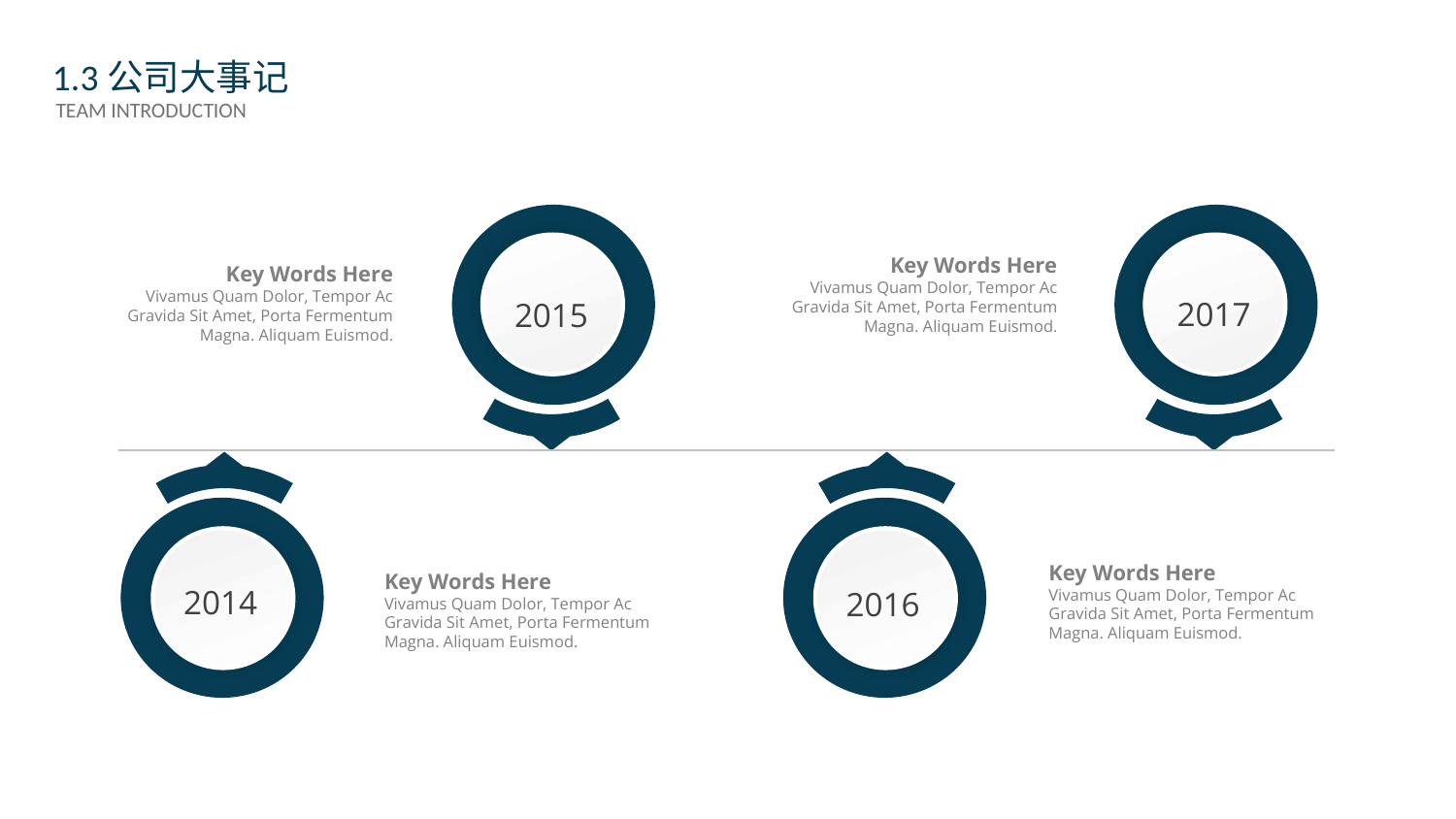

1.3公司大事记
TEAM INTRODUCTION

Key Words Here
Vivamus Quam Dolor, Tempor Ac Gravida Sit Amet, Porta Fermentum Magna. Aliquam Euismod.
Key Words Here
Vivamus Quam Dolor, Tempor Ac Gravida Sit Amet, Porta Fermentum Magna. Aliquam Euismod.

2017
2015

Key Words Here
Vivamus Quam Dolor, Tempor Ac Gravida Sit Amet, Porta Fermentum Magna. Aliquam Euismod.

Key Words Here
Vivamus Quam Dolor, Tempor Ac Gravida Sit Amet, Porta Fermentum Magna. Aliquam Euismod.
2014
2016